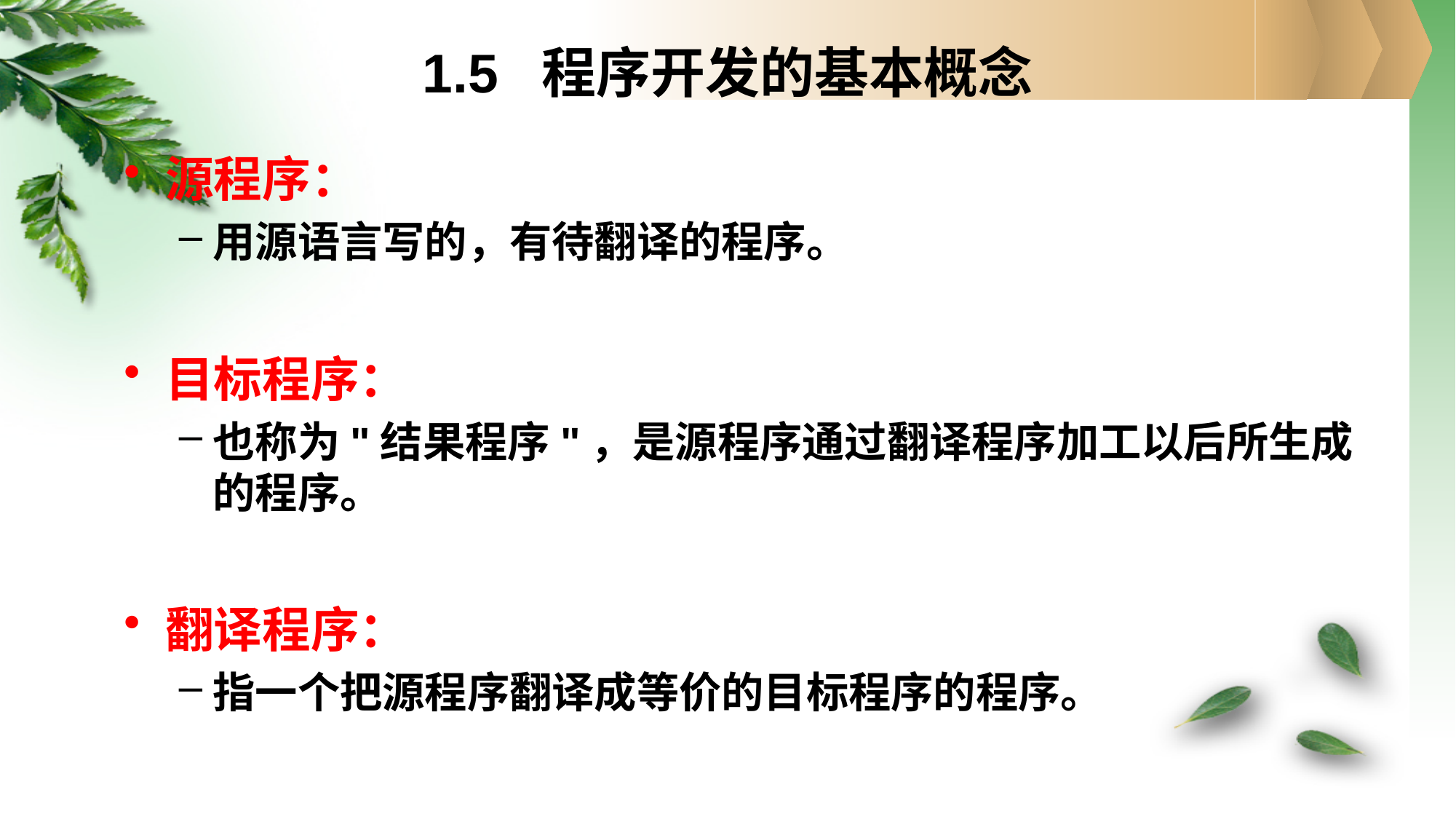

# 1.5  程序开发的基本概念
源程序：
用源语言写的，有待翻译的程序。

目标程序：
也称为"结果程序"，是源程序通过翻译程序加工以后所生成的程序。

翻译程序：
指一个把源程序翻译成等价的目标程序的程序。